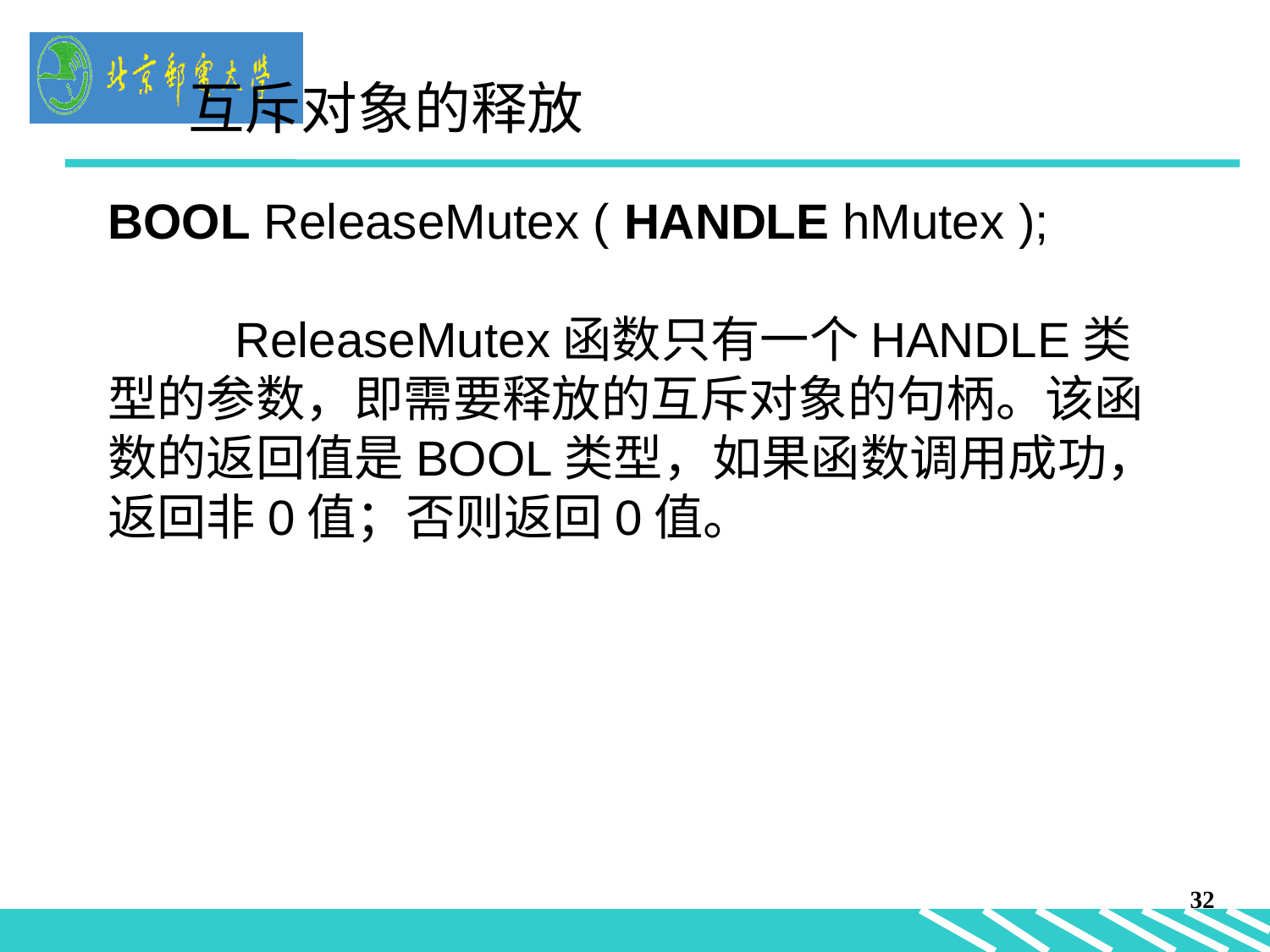

互斥对象的释放
BOOL ReleaseMutex ( HANDLE hMutex );

	ReleaseMutex函数只有一个HANDLE类型的参数，即需要释放的互斥对象的句柄。该函数的返回值是BOOL类型，如果函数调用成功，返回非0值；否则返回0值。
32